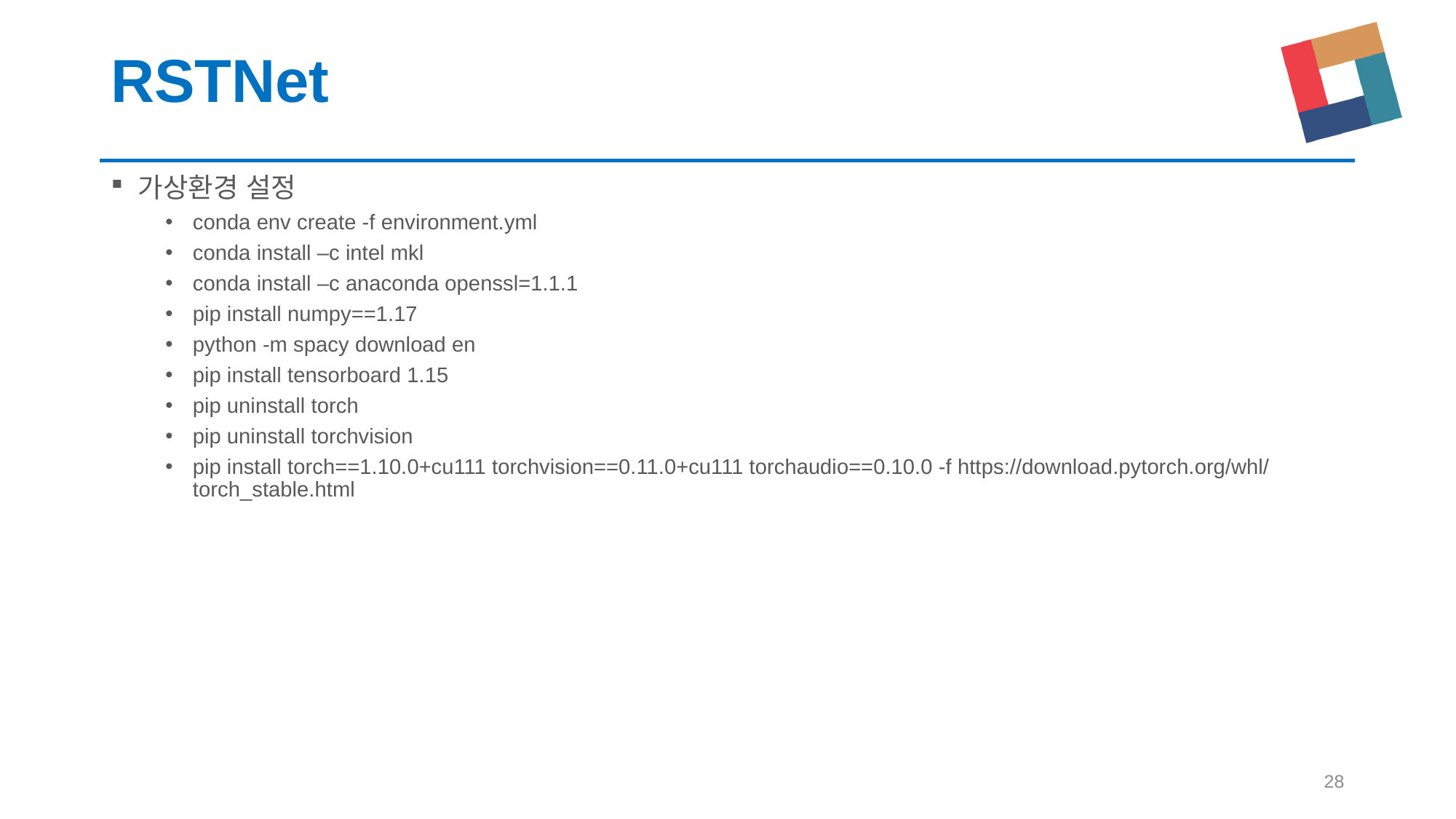

# RSTNet
가상환경 설정
conda env create -f environment.yml
conda install –c intel mkl
conda install –c anaconda openssl=1.1.1
pip install numpy==1.17
python -m spacy download en
pip install tensorboard 1.15
pip uninstall torch
pip uninstall torchvision
pip install torch==1.10.0+cu111 torchvision==0.11.0+cu111 torchaudio==0.10.0 -f https://download.pytorch.org/whl/torch_stable.html

28